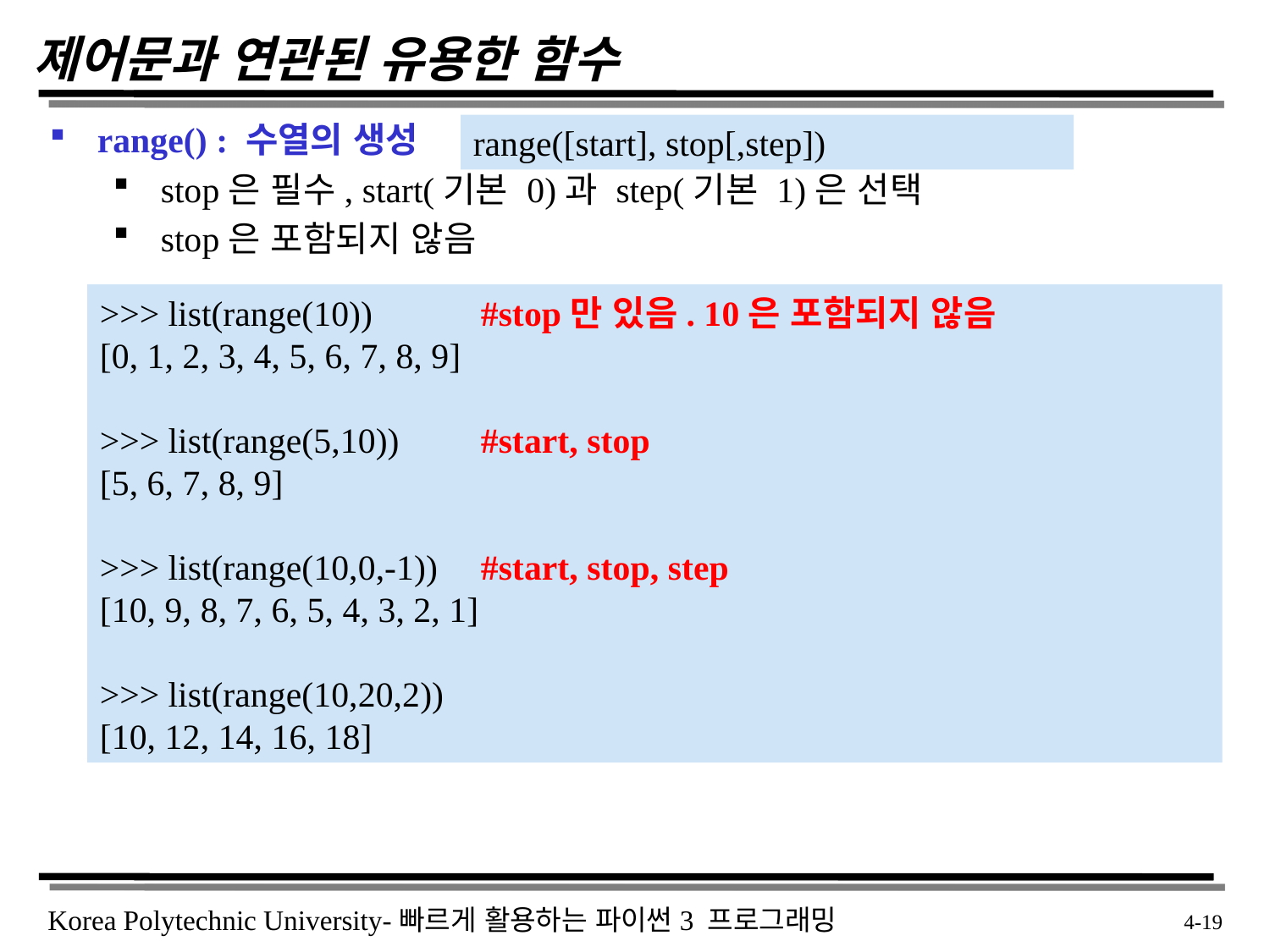

# 제어문과 연관된 유용한 함수
range() : 수열의 생성
stop은 필수, start(기본 0)과 step(기본 1)은 선택
stop은 포함되지 않음
range([start], stop[,step])

>>> list(range(10))	#stop만 있음. 10은 포함되지 않음
[0, 1, 2, 3, 4, 5, 6, 7, 8, 9]

>>> list(range(5,10))	#start, stop
[5, 6, 7, 8, 9]

>>> list(range(10,0,-1))	#start, stop, step
[10, 9, 8, 7, 6, 5, 4, 3, 2, 1]

>>> list(range(10,20,2))
[10, 12, 14, 16, 18]
 4-19